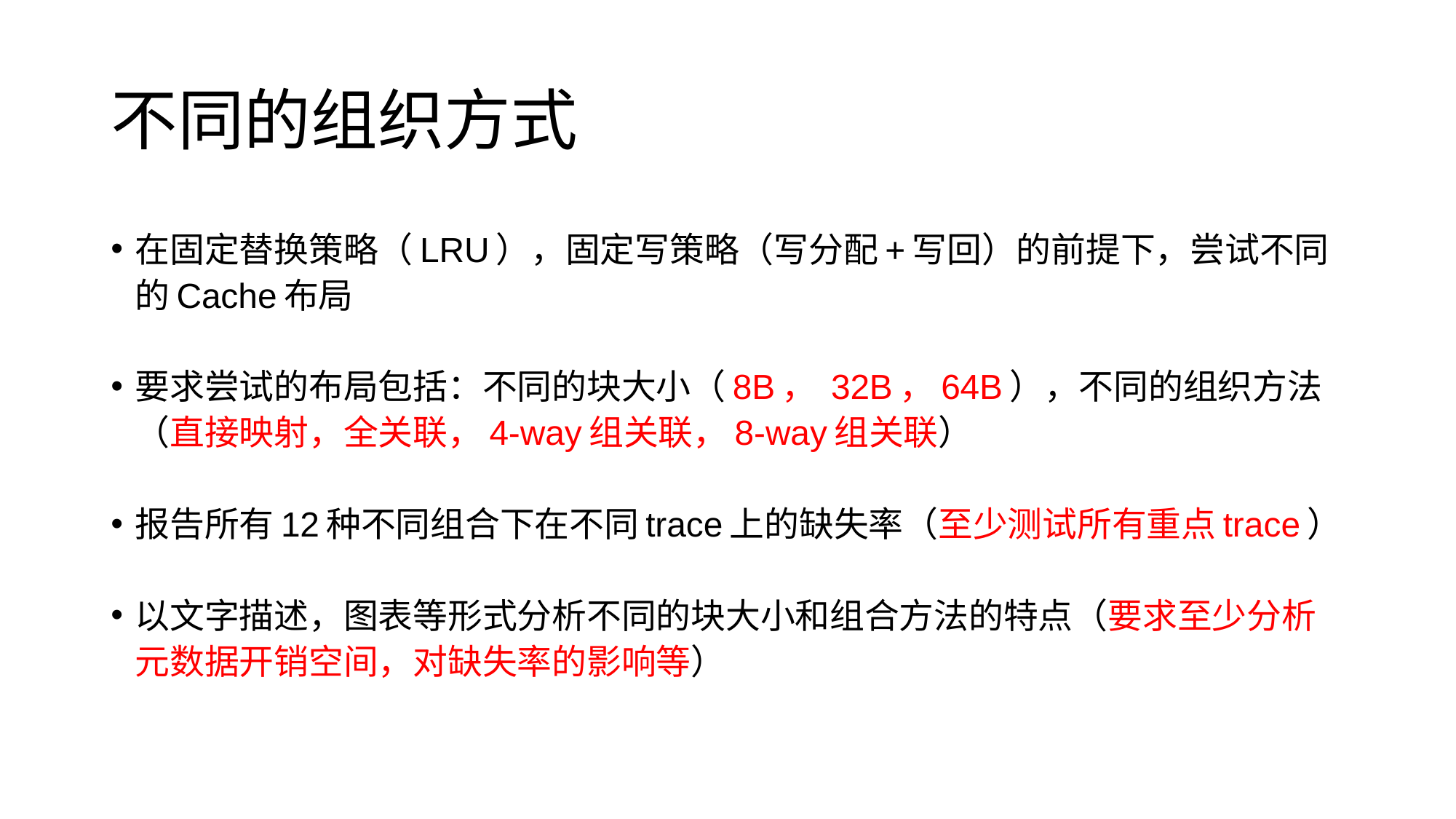

# 不同的组织方式
在固定替换策略（LRU），固定写策略（写分配+写回）的前提下，尝试不同的Cache布局

要求尝试的布局包括：不同的块大小（8B， 32B，64B），不同的组织方法（直接映射，全关联，4-way组关联，8-way组关联）

报告所有12种不同组合下在不同trace上的缺失率（至少测试所有重点trace）

以文字描述，图表等形式分析不同的块大小和组合方法的特点（要求至少分析元数据开销空间，对缺失率的影响等）